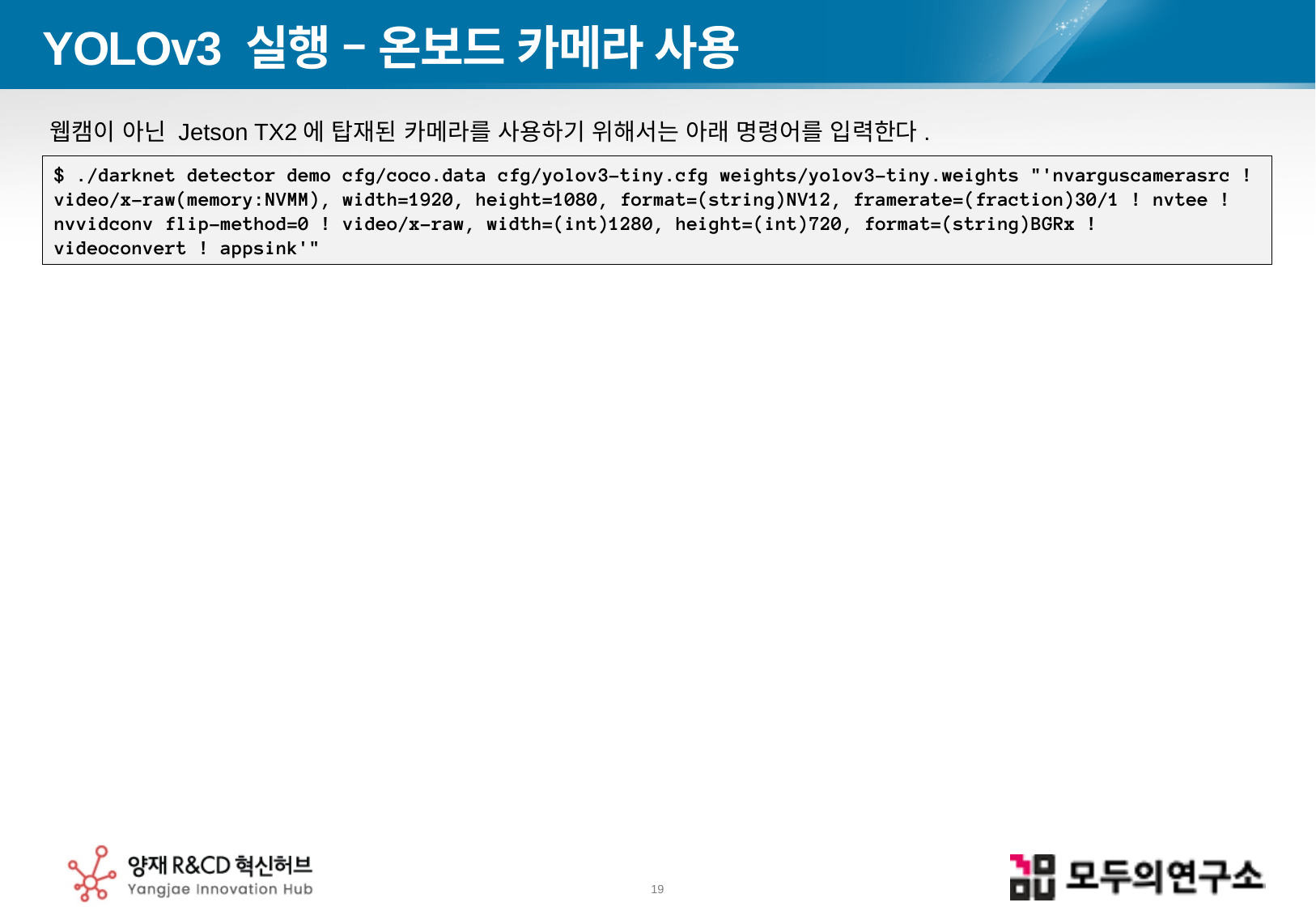

# YOLOv3 실행 – 온보드 카메라 사용
웹캠이 아닌 Jetson TX2에 탑재된 카메라를 사용하기 위해서는 아래 명령어를 입력한다.
$ ./darknet detector demo cfg/coco.data cfg/yolov3-tiny.cfg weights/yolov3-tiny.weights "'nvarguscamerasrc ! video/x-raw(memory:NVMM), width=1920, height=1080, format=(string)NV12, framerate=(fraction)30/1 ! nvtee ! nvvidconv flip-method=0 ! video/x-raw, width=(int)1280, height=(int)720, format=(string)BGRx ! videoconvert ! appsink'"